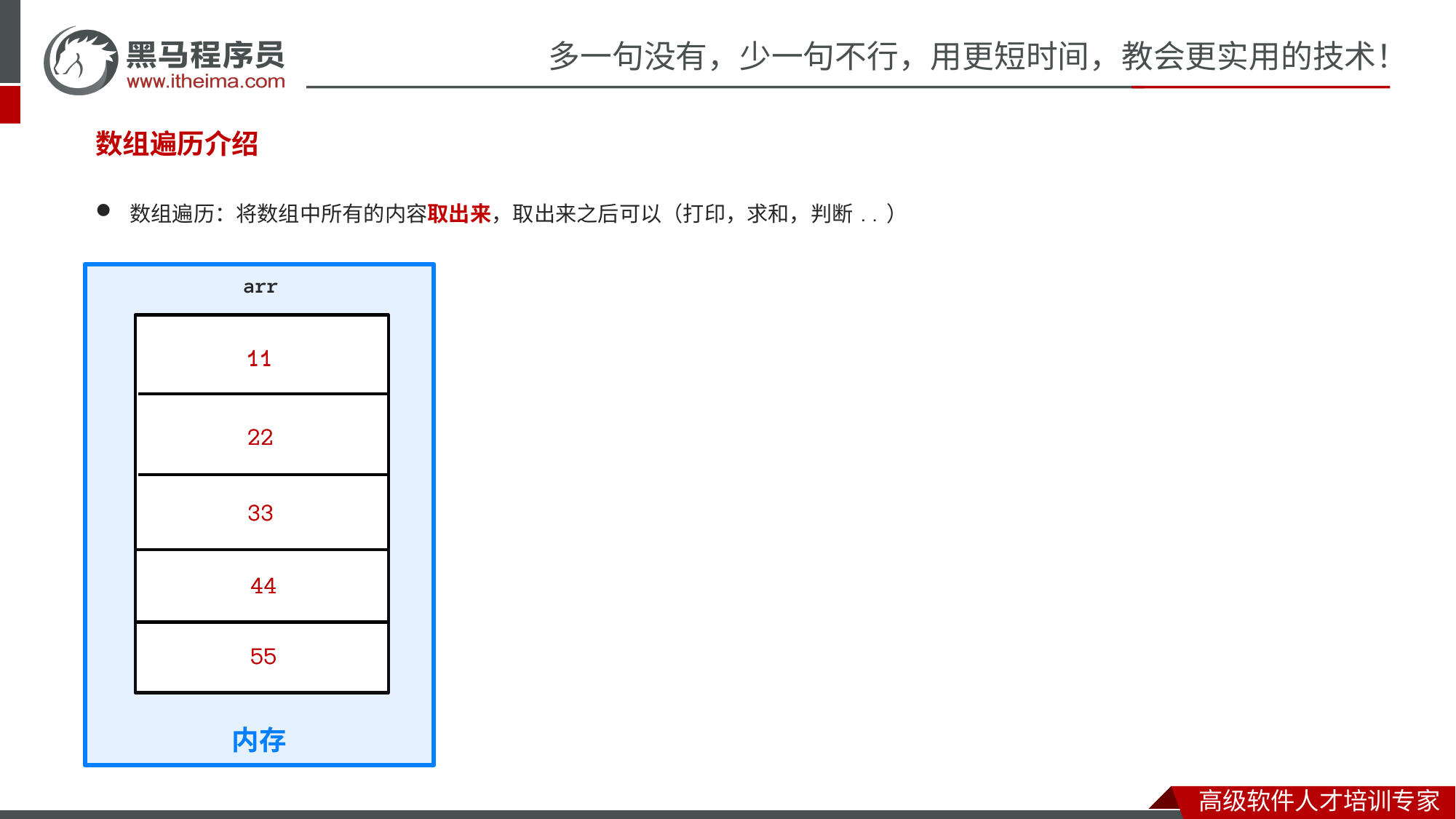

#
数组遍历介绍
数组遍历：将数组中所有的内容取出来，取出来之后可以（打印，求和，判断..）

内存
arr

11
11
22
22
33
33

44
44
55
55